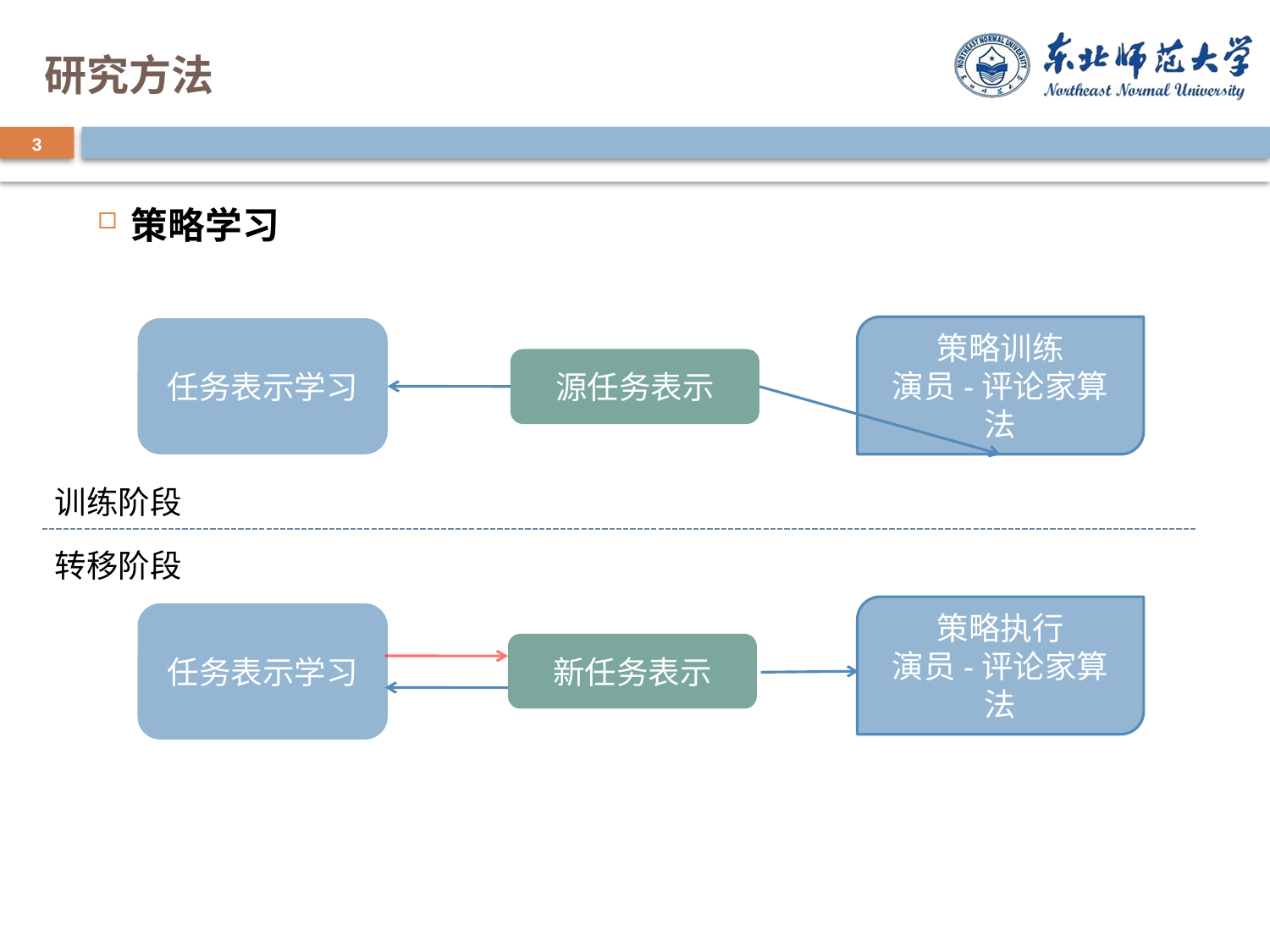

# 研究方法
3
策略学习
策略训练
演员-评论家算法
任务表示学习
源任务表示
训练阶段
转移阶段
策略执行
演员-评论家算法
任务表示学习
新任务表示